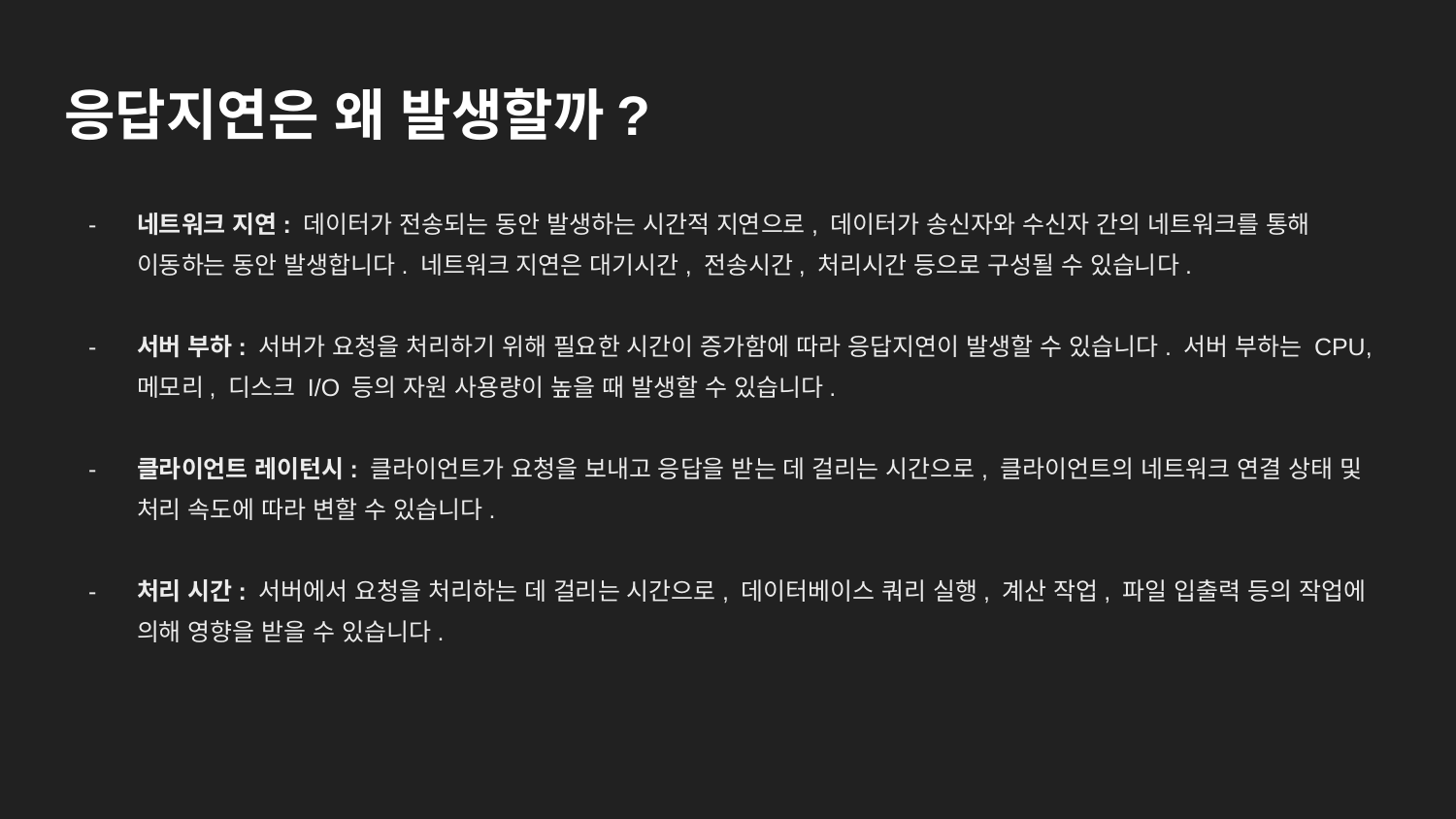

# 응답지연은 왜 발생할까?
네트워크 지연: 데이터가 전송되는 동안 발생하는 시간적 지연으로, 데이터가 송신자와 수신자 간의 네트워크를 통해 이동하는 동안 발생합니다. 네트워크 지연은 대기시간, 전송시간, 처리시간 등으로 구성될 수 있습니다.

서버 부하: 서버가 요청을 처리하기 위해 필요한 시간이 증가함에 따라 응답지연이 발생할 수 있습니다. 서버 부하는 CPU, 메모리, 디스크 I/O 등의 자원 사용량이 높을 때 발생할 수 있습니다.

클라이언트 레이턴시: 클라이언트가 요청을 보내고 응답을 받는 데 걸리는 시간으로, 클라이언트의 네트워크 연결 상태 및 처리 속도에 따라 변할 수 있습니다.

처리 시간: 서버에서 요청을 처리하는 데 걸리는 시간으로, 데이터베이스 쿼리 실행, 계산 작업, 파일 입출력 등의 작업에 의해 영향을 받을 수 있습니다.